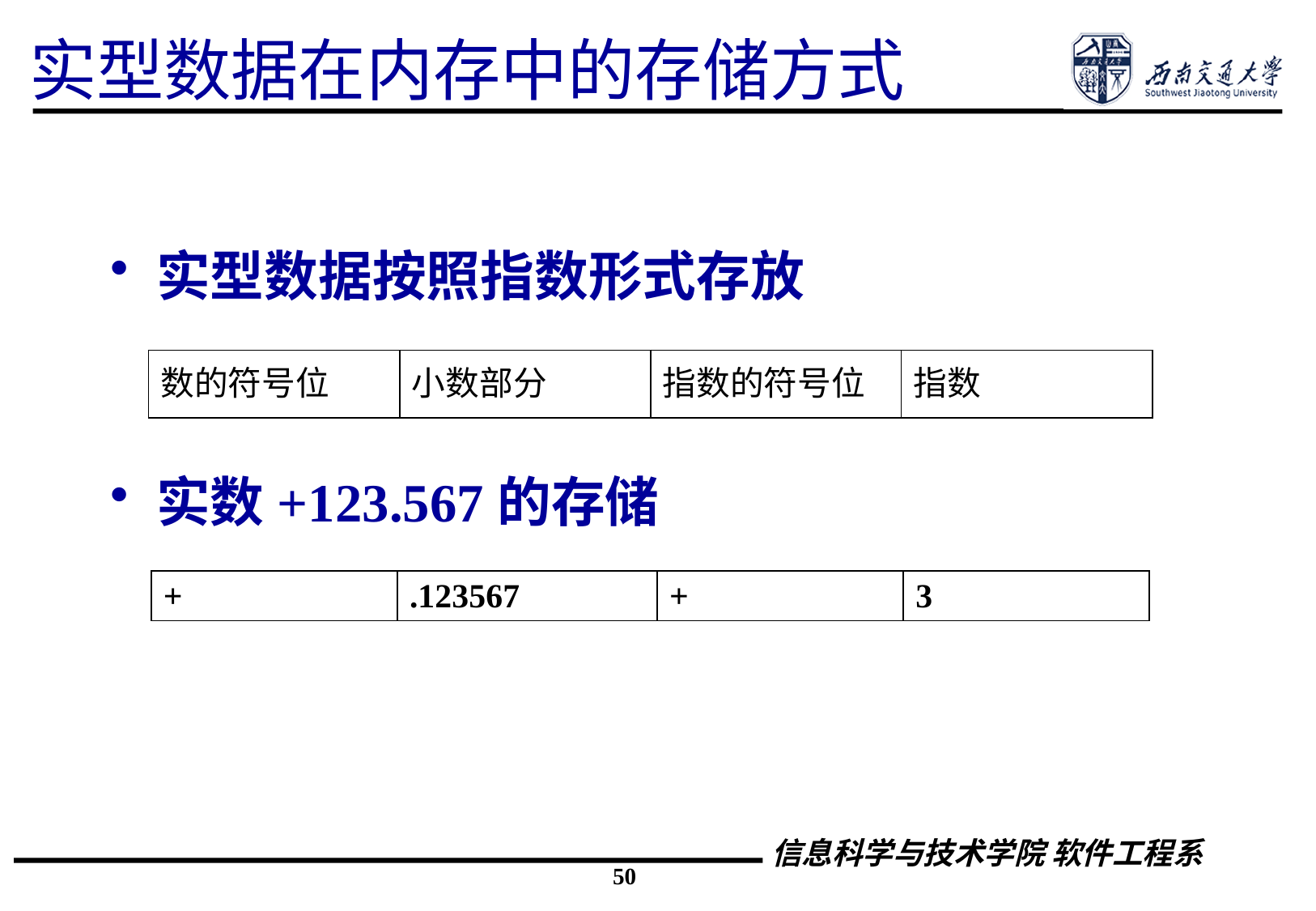

# 实型数据在内存中的存储方式
实型数据按照指数形式存放

实数+123.567的存储
| 数的符号位 | 小数部分 | 指数的符号位 | 指数 |
| --- | --- | --- | --- |
| + | .123567 | + | 3 |
| --- | --- | --- | --- |
50